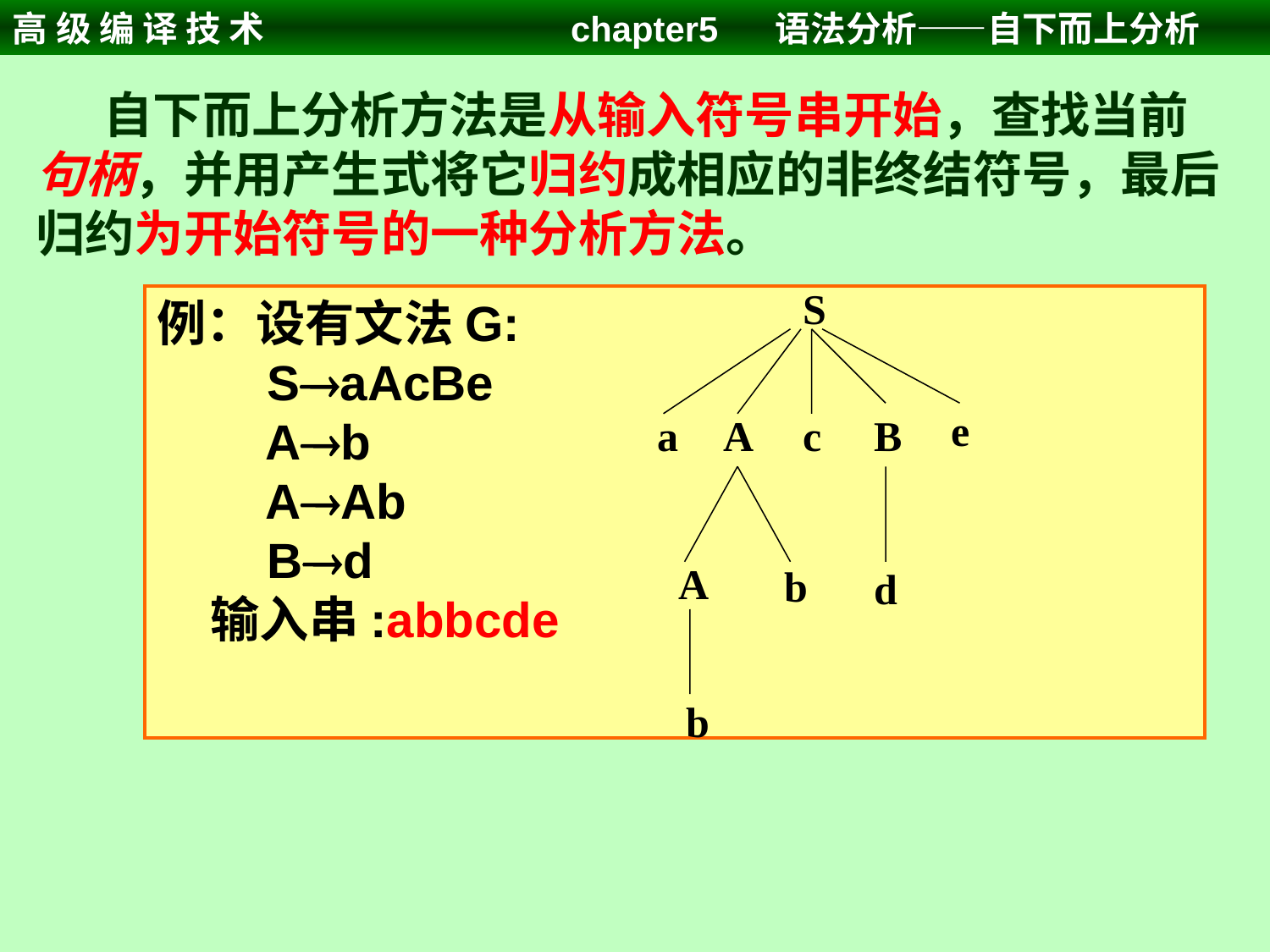

自下而上分析方法是从输入符号串开始，查找当前
句柄，并用产生式将它归约成相应的非终结符号，最后
归约为开始符号的一种分析方法。
S

e
a
A
c
B

A
b
d

b
例：设有文法G:
        S→aAcBe
        A→b
        A→Ab
        B→d
   输入串:abbcde